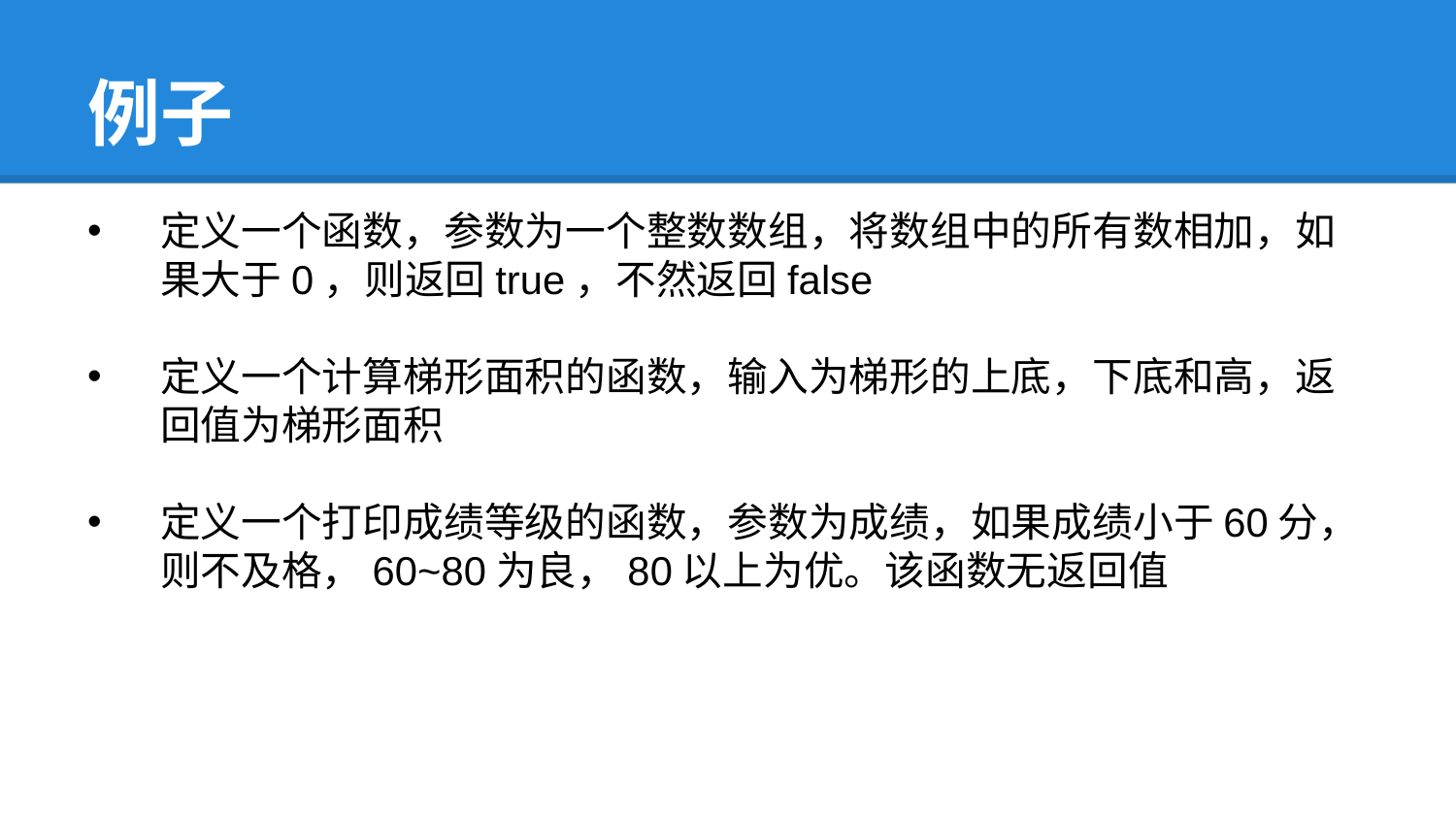

# 例子
定义一个函数，参数为一个整数数组，将数组中的所有数相加，如果大于0，则返回true，不然返回false

定义一个计算梯形面积的函数，输入为梯形的上底，下底和高，返回值为梯形面积

定义一个打印成绩等级的函数，参数为成绩，如果成绩小于60分，则不及格，60~80为良，80以上为优。该函数无返回值